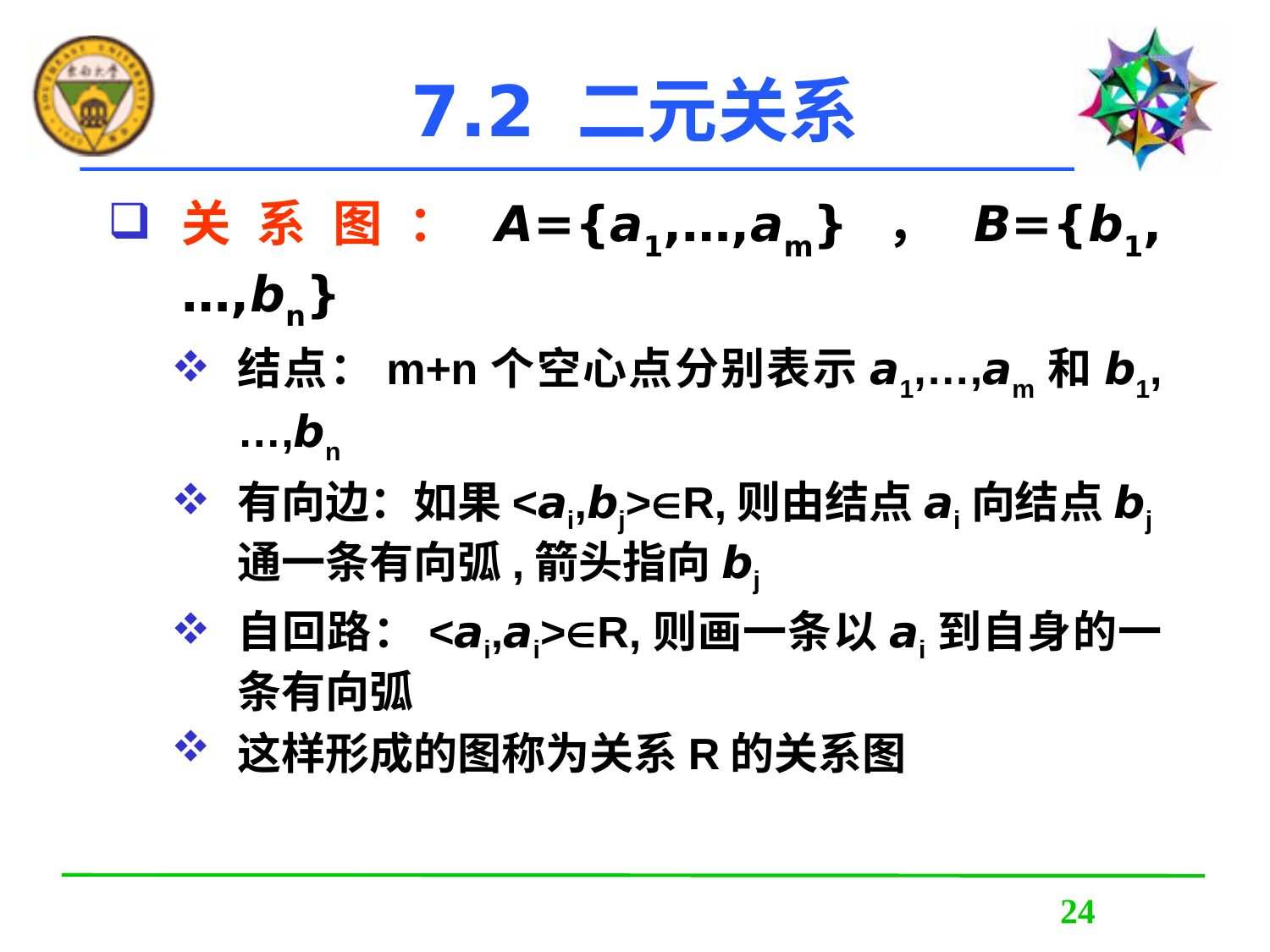

7.2 二元关系
关系图：A={a1,…,am}，B={b1,…,bn}
结点：m+n个空心点分别表示a1,…,am和b1,…,bn
有向边：如果<ai,bj>∈R,则由结点ai向结点bj通一条有向弧,箭头指向bj
自回路：<ai,ai>∈R,则画一条以ai到自身的一条有向弧
这样形成的图称为关系R的关系图